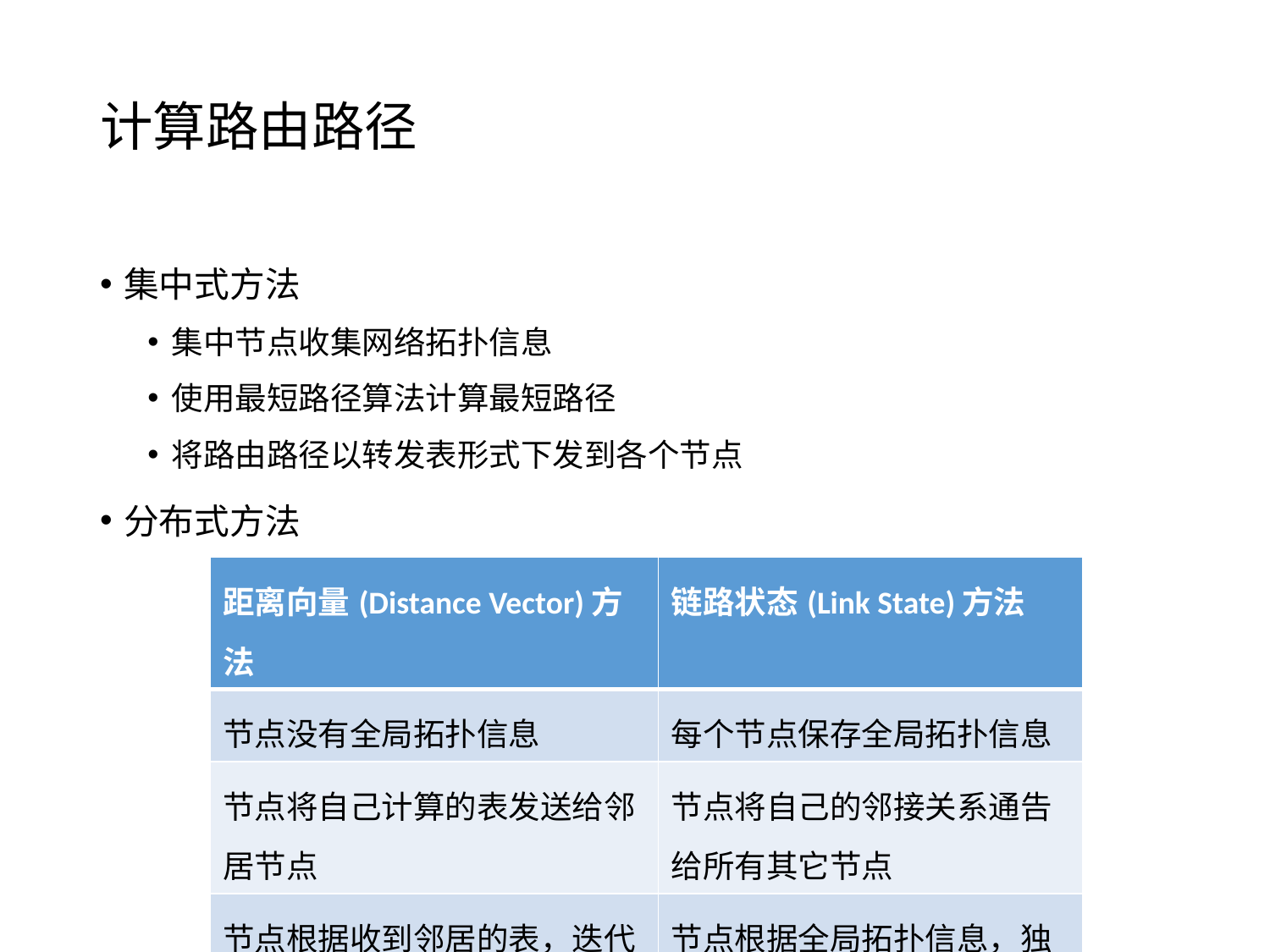

# 计算路由路径
集中式方法
集中节点收集网络拓扑信息
使用最短路径算法计算最短路径
将路由路径以转发表形式下发到各个节点
分布式方法
| 距离向量(Distance Vector)方法 | 链路状态(Link State)方法 |
| --- | --- |
| 节点没有全局拓扑信息 | 每个节点保存全局拓扑信息 |
| 节点将自己计算的表发送给邻居节点 | 节点将自己的邻接关系通告给所有其它节点 |
| 节点根据收到邻居的表，迭代计算自己的表 | 节点根据全局拓扑信息，独立计算转发表 |
6